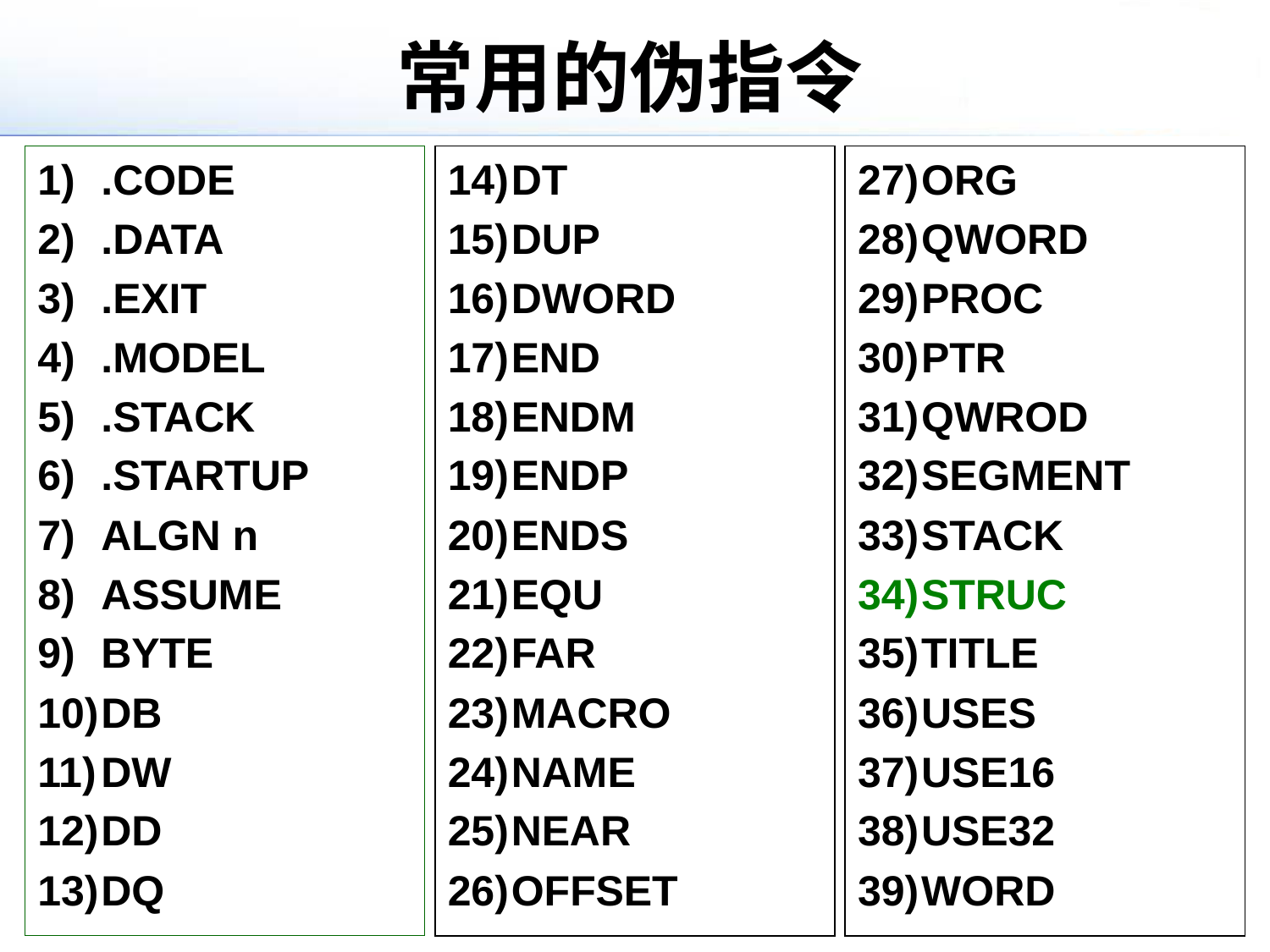

# 常用的伪指令
ORG
QWORD
PROC
PTR
QWROD
SEGMENT
STACK
STRUC
TITLE
USES
USE16
USE32
WORD
.CODE
.DATA
.EXIT
.MODEL
.STACK
.STARTUP
ALGN n
ASSUME
BYTE
DB
DW
DD
DQ
DT
DUP
DWORD
END
ENDM
ENDP
ENDS
EQU
FAR
MACRO
NAME
NEAR
OFFSET